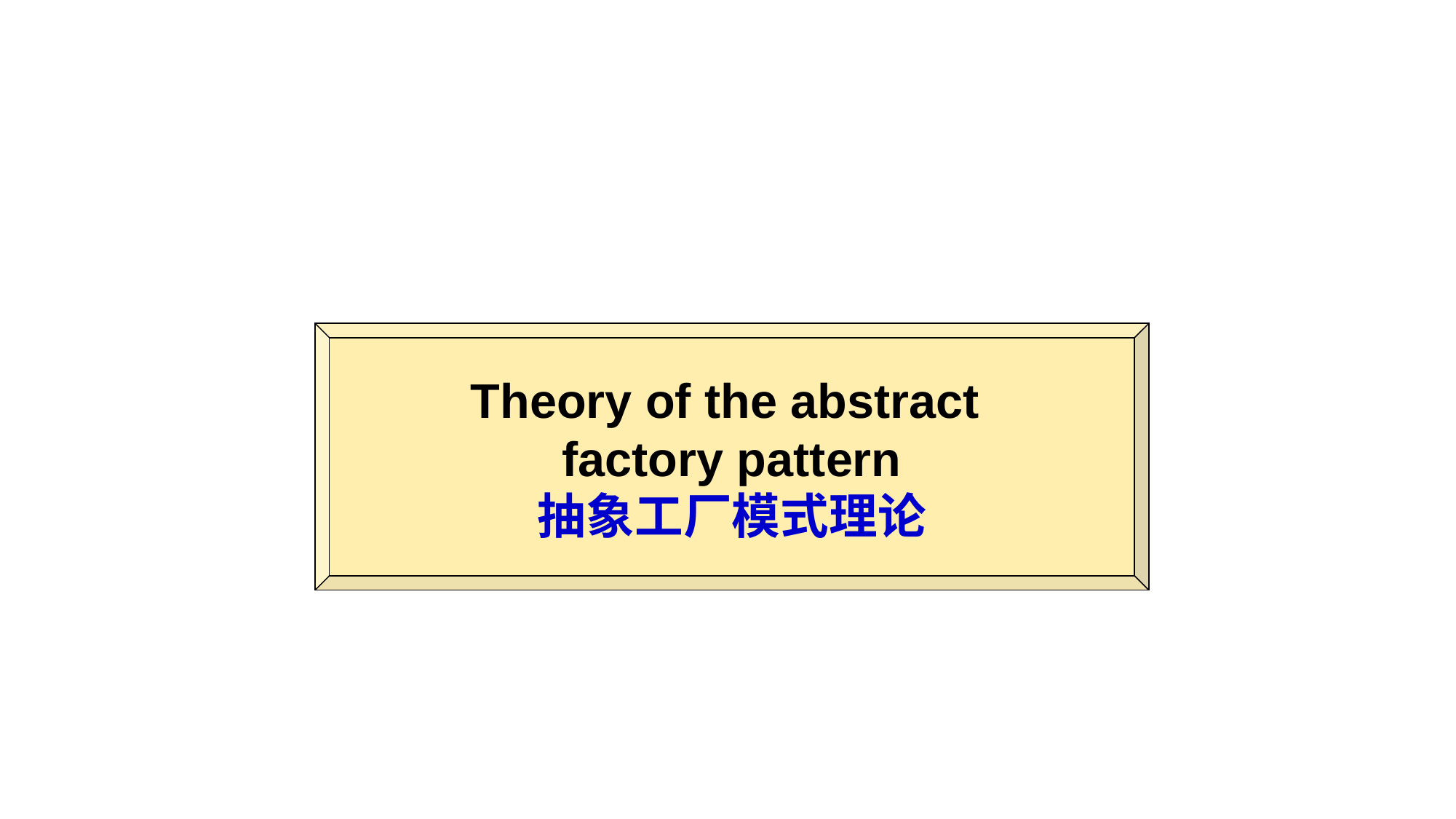

#
Theory of the abstract
factory pattern
抽象工厂模式理论